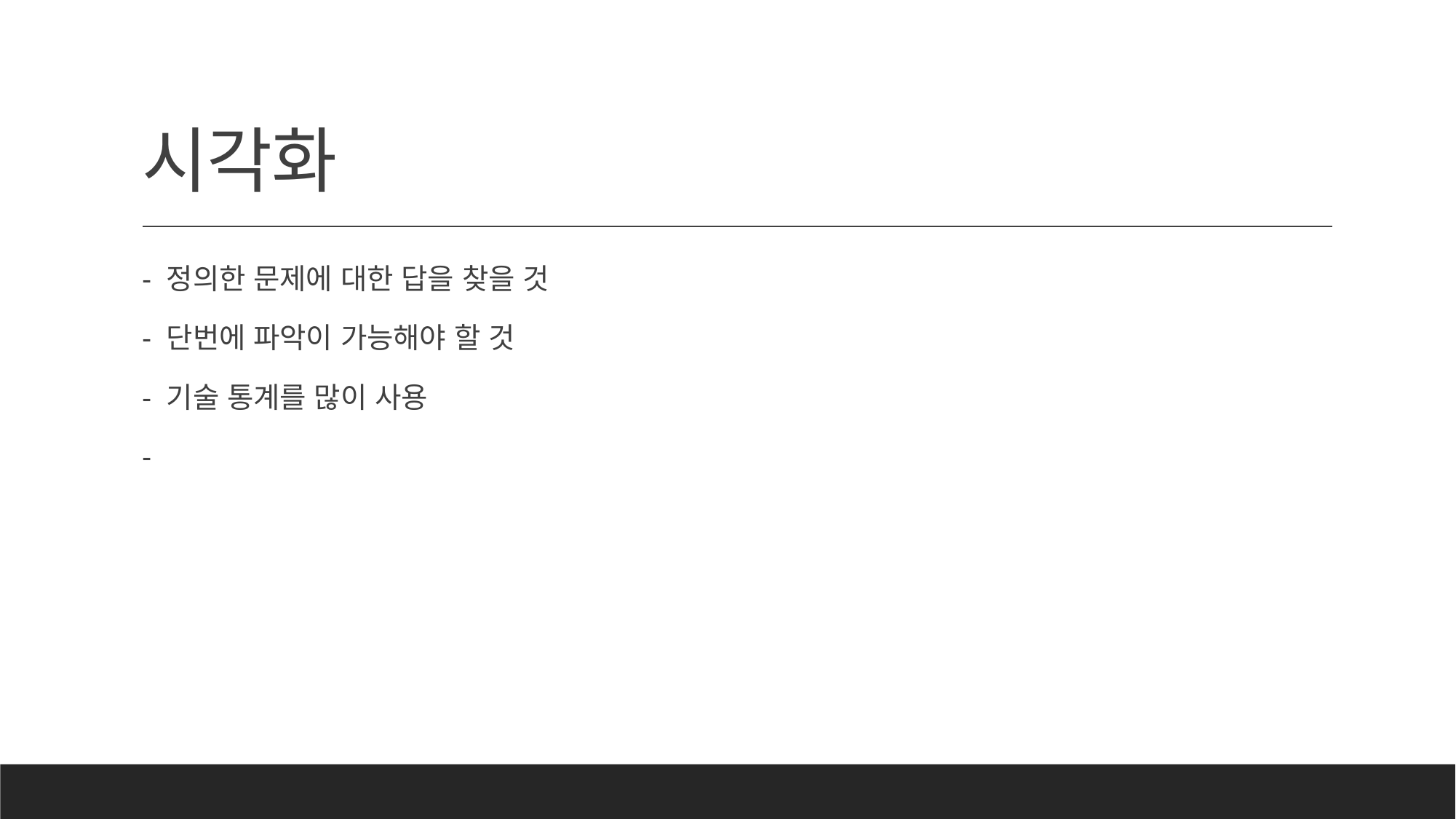

# 시각화
- 정의한 문제에 대한 답을 찾을 것
- 단번에 파악이 가능해야 할 것
- 기술 통계를 많이 사용
-